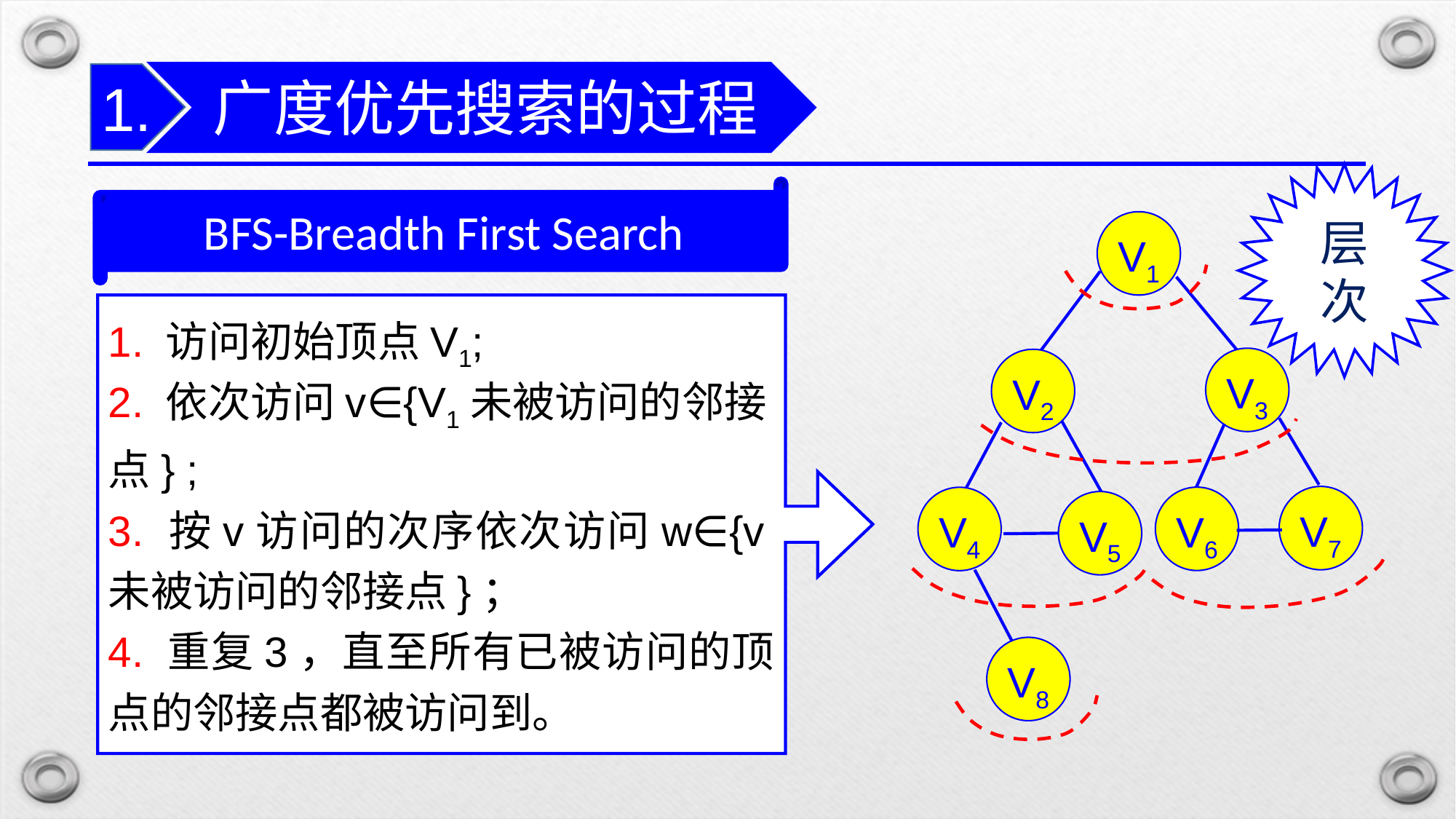

广度优先搜索的过程

1.
层次
BFS-Breadth First Search
V1

1. 访问初始顶点V1;
2. 依次访问v∈{V1未被访问的邻接点} ;
3. 按v访问的次序依次访问w∈{v未被访问的邻接点}；
4. 重复3，直至所有已被访问的顶点的邻接点都被访问到。
V3
V2

V7
V6
V4
V5

V8